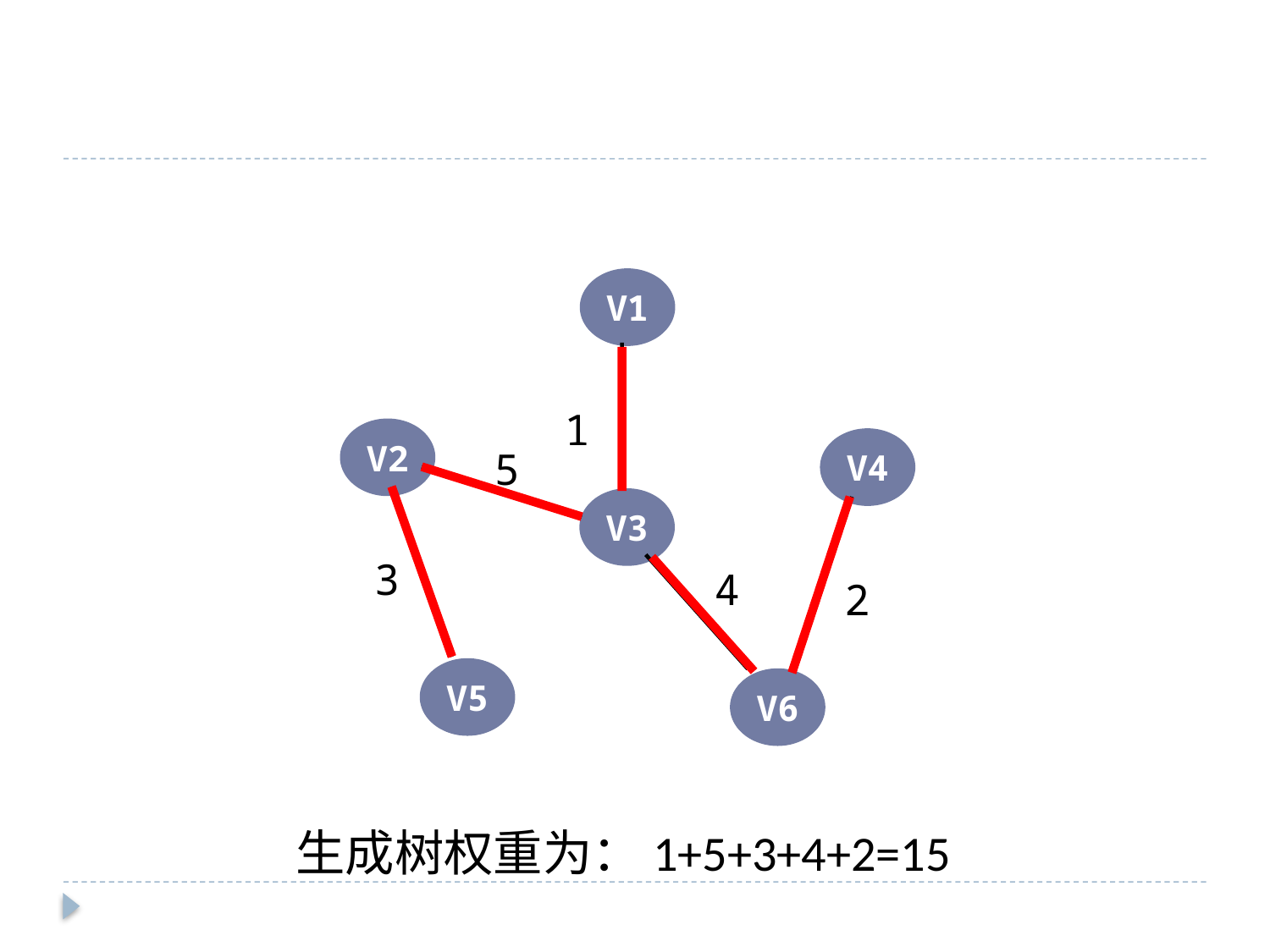

#
V1

1
V2
V4
5

V3

3

4
2
V5
V6
生成树权重为：1+5+3+4+2=15